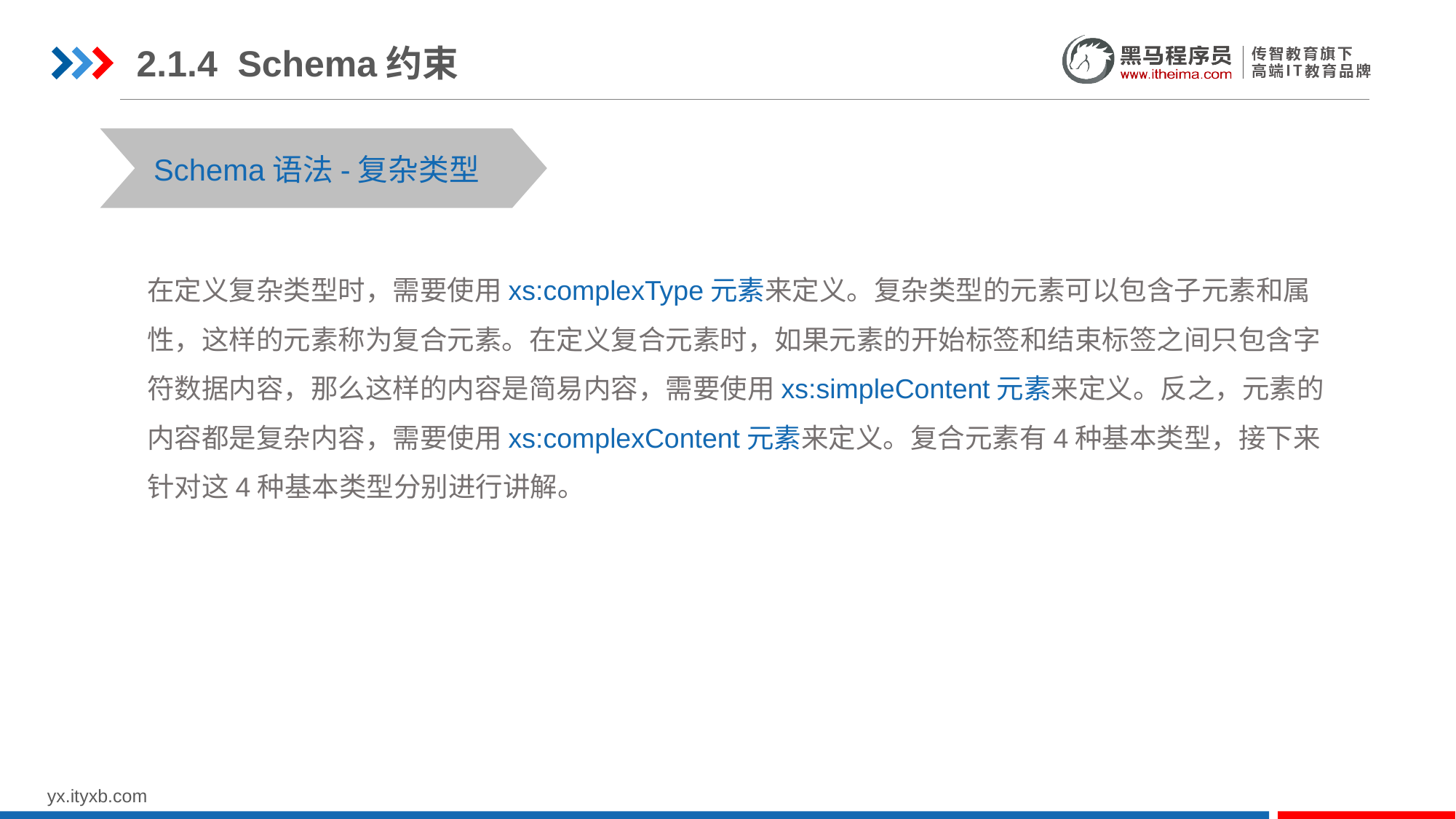

2.1.4  Schema约束

Schema语法-复杂类型
在定义复杂类型时，需要使用xs:complexType元素来定义。复杂类型的元素可以包含子元素和属性，这样的元素称为复合元素。在定义复合元素时，如果元素的开始标签和结束标签之间只包含字符数据内容，那么这样的内容是简易内容，需要使用xs:simpleContent元素来定义。反之，元素的内容都是复杂内容，需要使用xs:complexContent元素来定义。复合元素有4种基本类型，接下来针对这4种基本类型分别进行讲解。